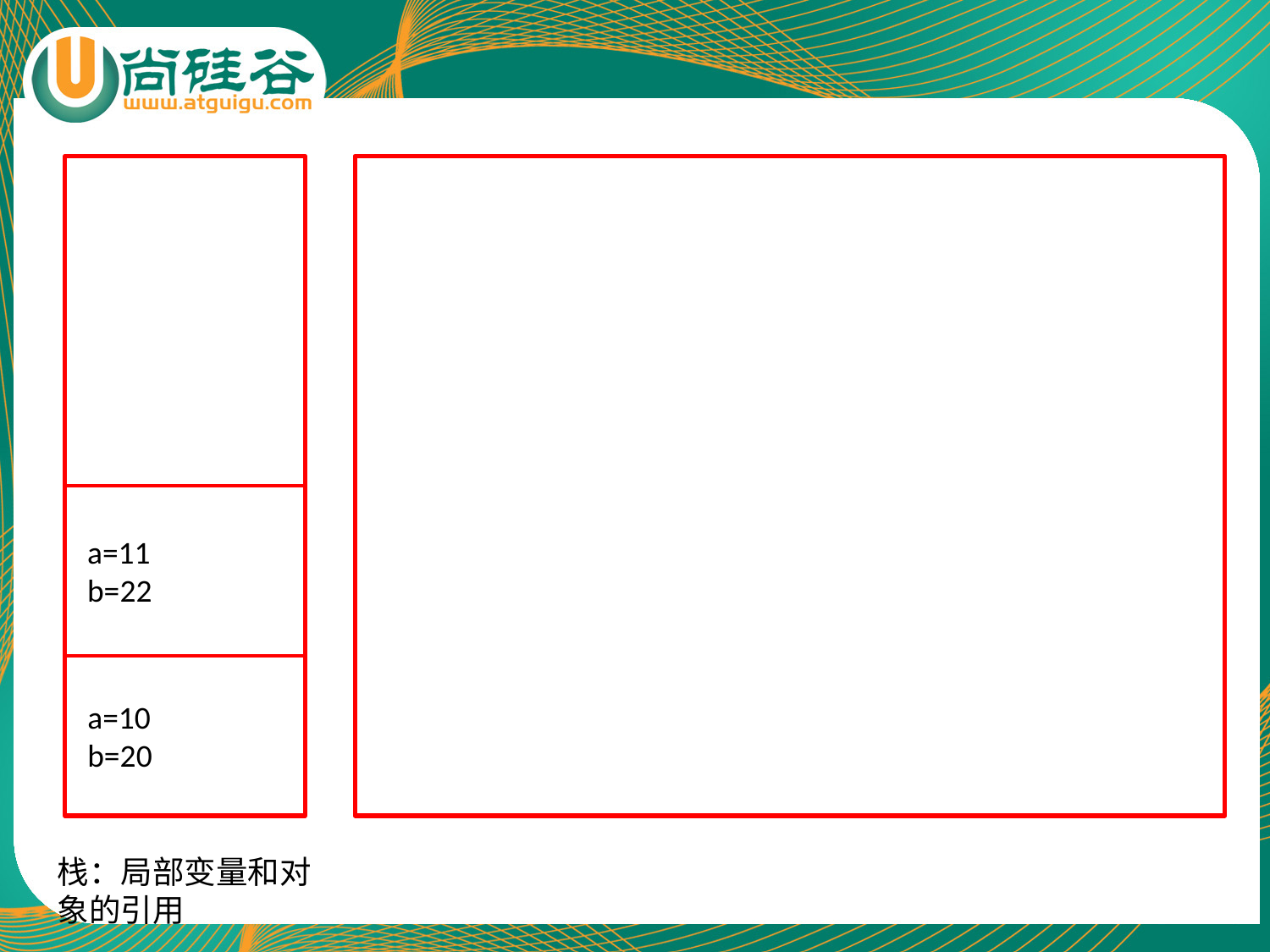

add
a=11
b=22
a=10
b=20
main
栈：局部变量和对象的引用